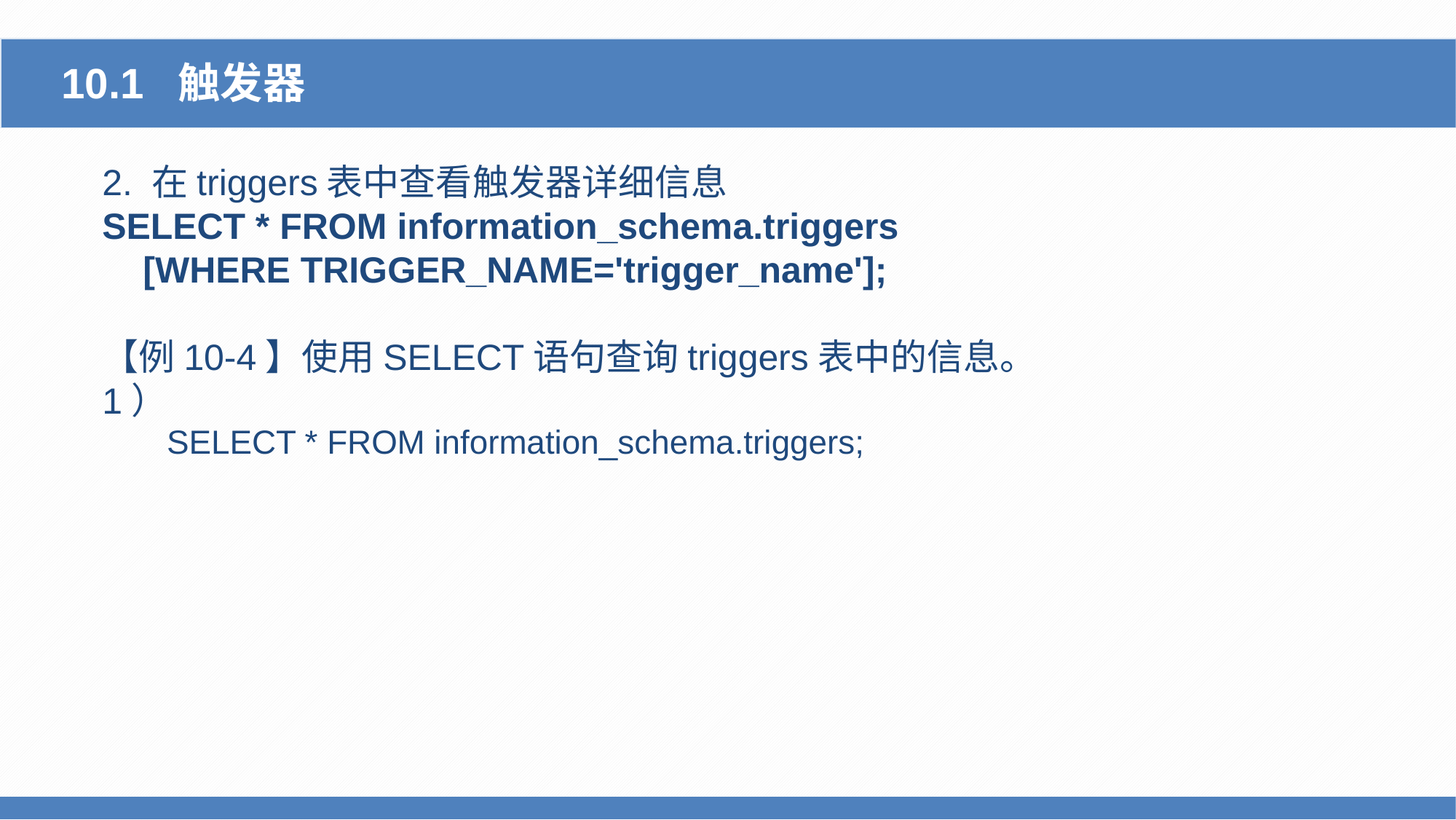

10.1  触发器
2. 在triggers表中查看触发器详细信息
SELECT * FROM information_schema.triggers
    [WHERE TRIGGER_NAME='trigger_name'];

【例10-4】使用SELECT语句查询triggers表中的信息。
1）
SELECT * FROM information_schema.triggers;